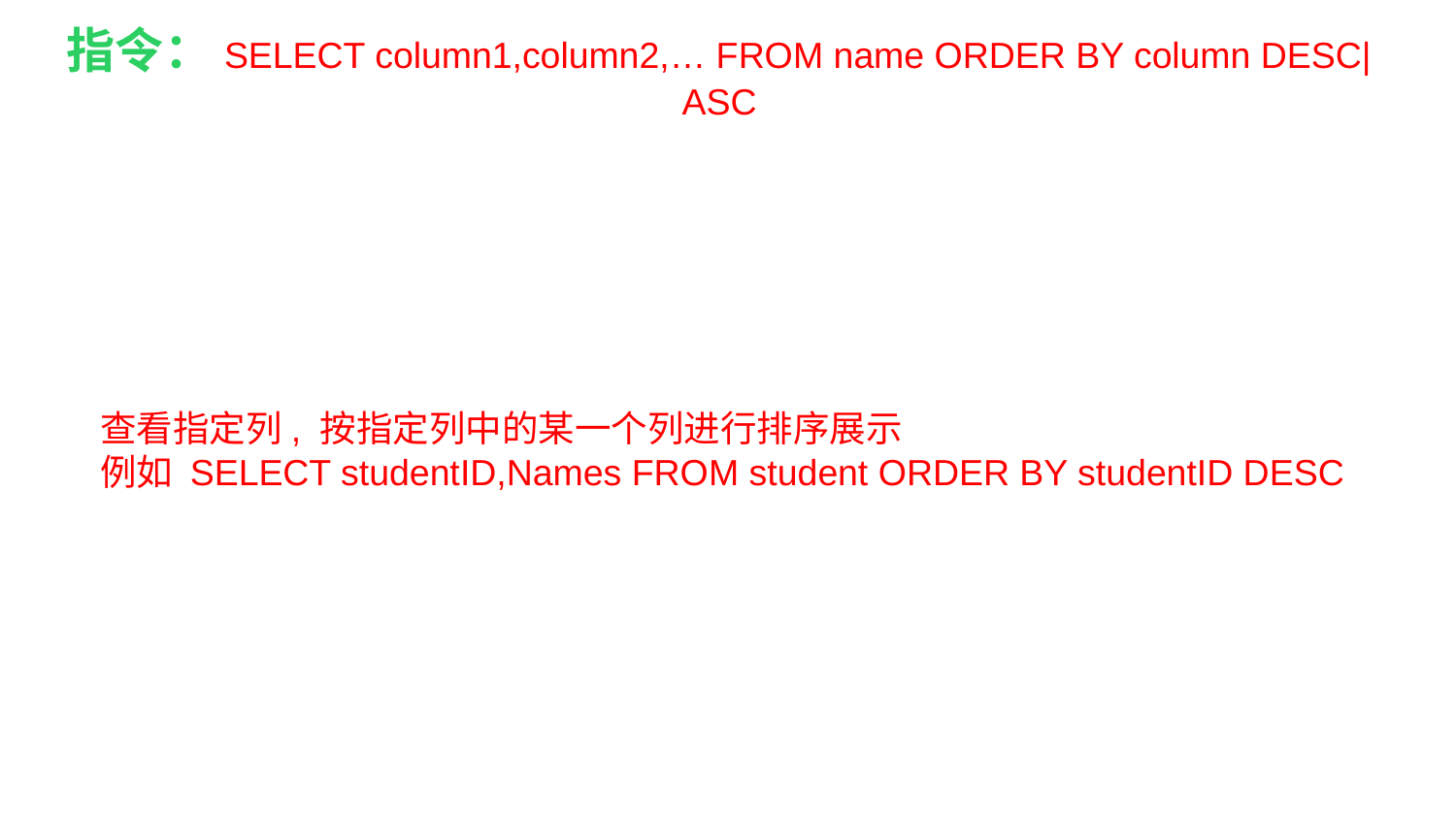

# 指令：SELECT column1,column2,… FROM name ORDER BY column DESC|ASC
查看指定列, 按指定列中的某一个列进行排序展示
例如 SELECT studentID,Names FROM student ORDER BY studentID DESC